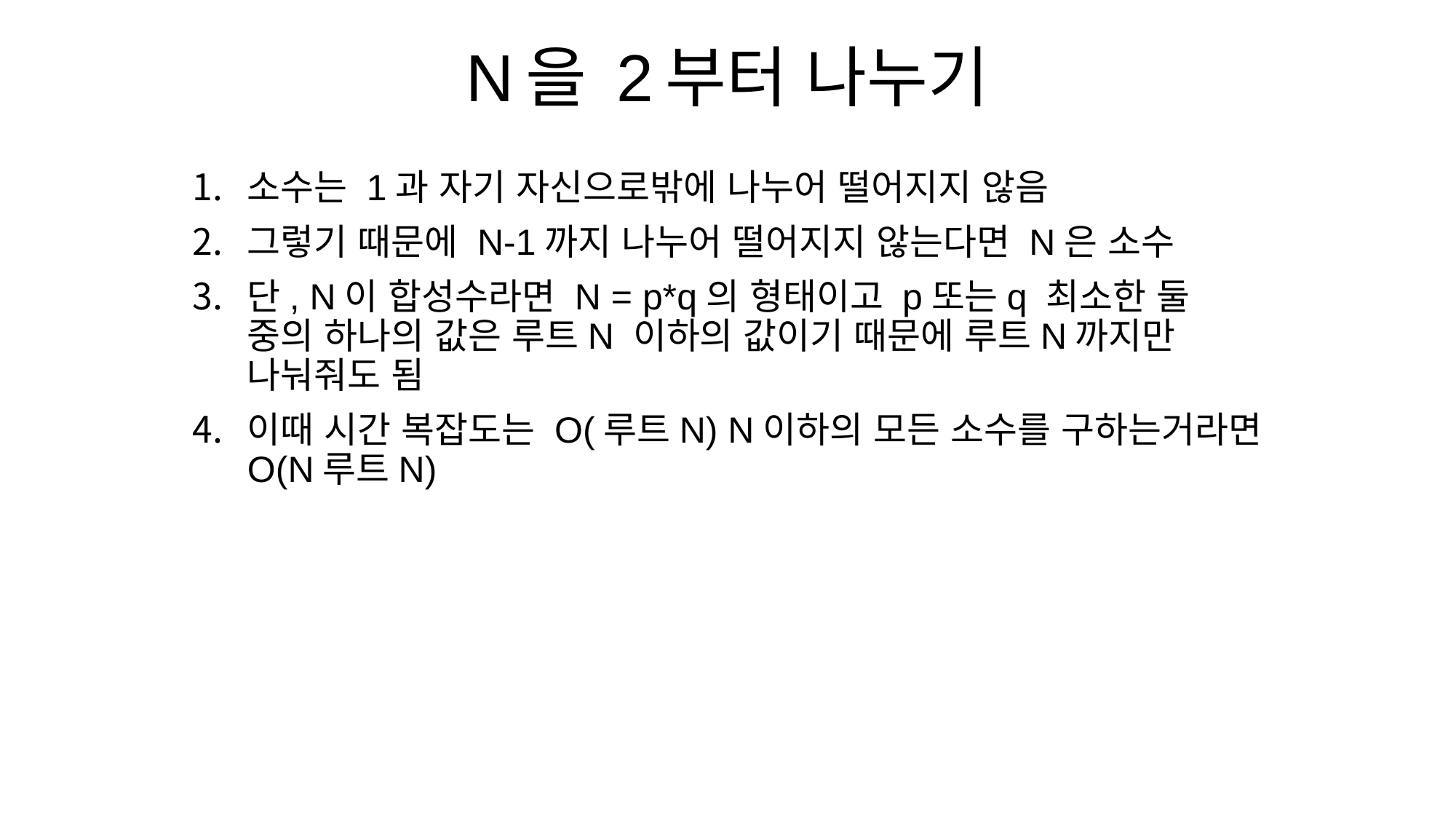

# N을 2부터 나누기
소수는 1과 자기 자신으로밖에 나누어 떨어지지 않음
그렇기 때문에 N-1까지 나누어 떨어지지 않는다면 N은 소수
단, N이 합성수라면 N = p*q의 형태이고 p또는q 최소한 둘 중의 하나의 값은 루트N 이하의 값이기 때문에 루트N까지만 나눠줘도 됨
이때 시간 복잡도는 O(루트N) N이하의 모든 소수를 구하는거라면 O(N루트N)